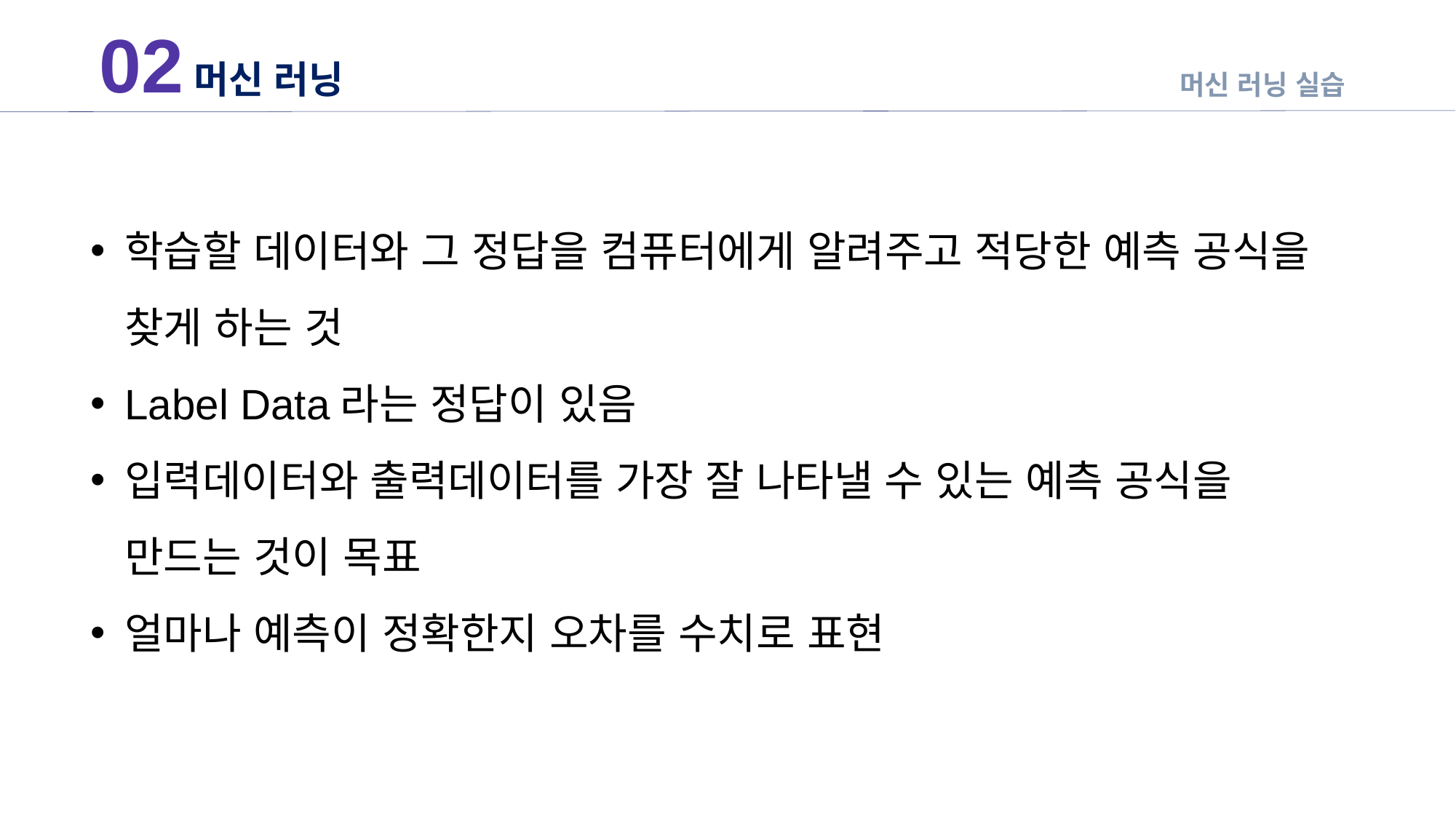

02
머신 러닝
머신 러닝 실습

학습할 데이터와 그 정답을 컴퓨터에게 알려주고 적당한 예측 공식을 찾게 하는 것
Label Data라는 정답이 있음
입력데이터와 출력데이터를 가장 잘 나타낼 수 있는 예측 공식을 만드는 것이 목표
얼마나 예측이 정확한지 오차를 수치로 표현